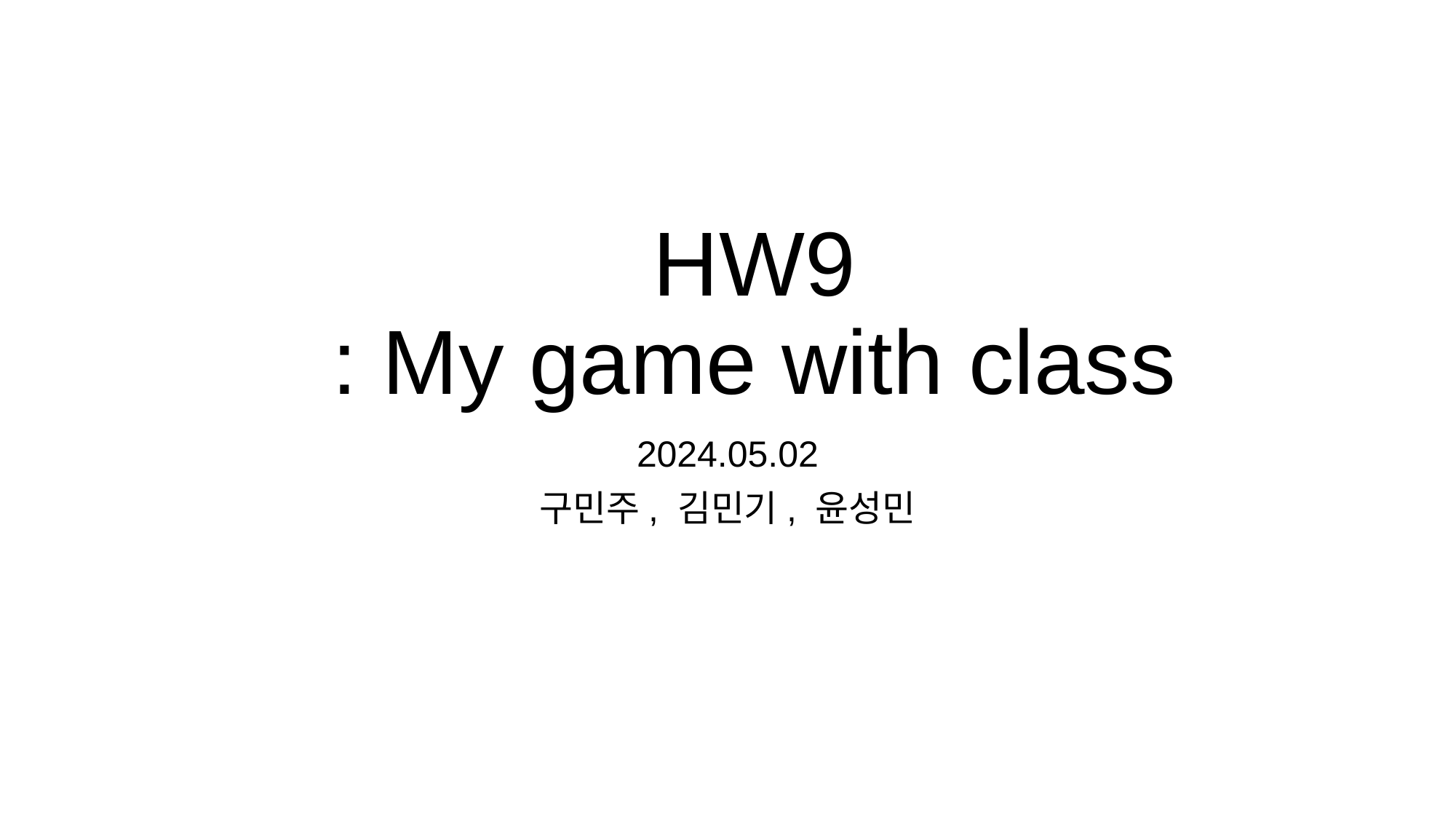

# HW9 : My game with class
2024.05.02
구민주, 김민기, 윤성민